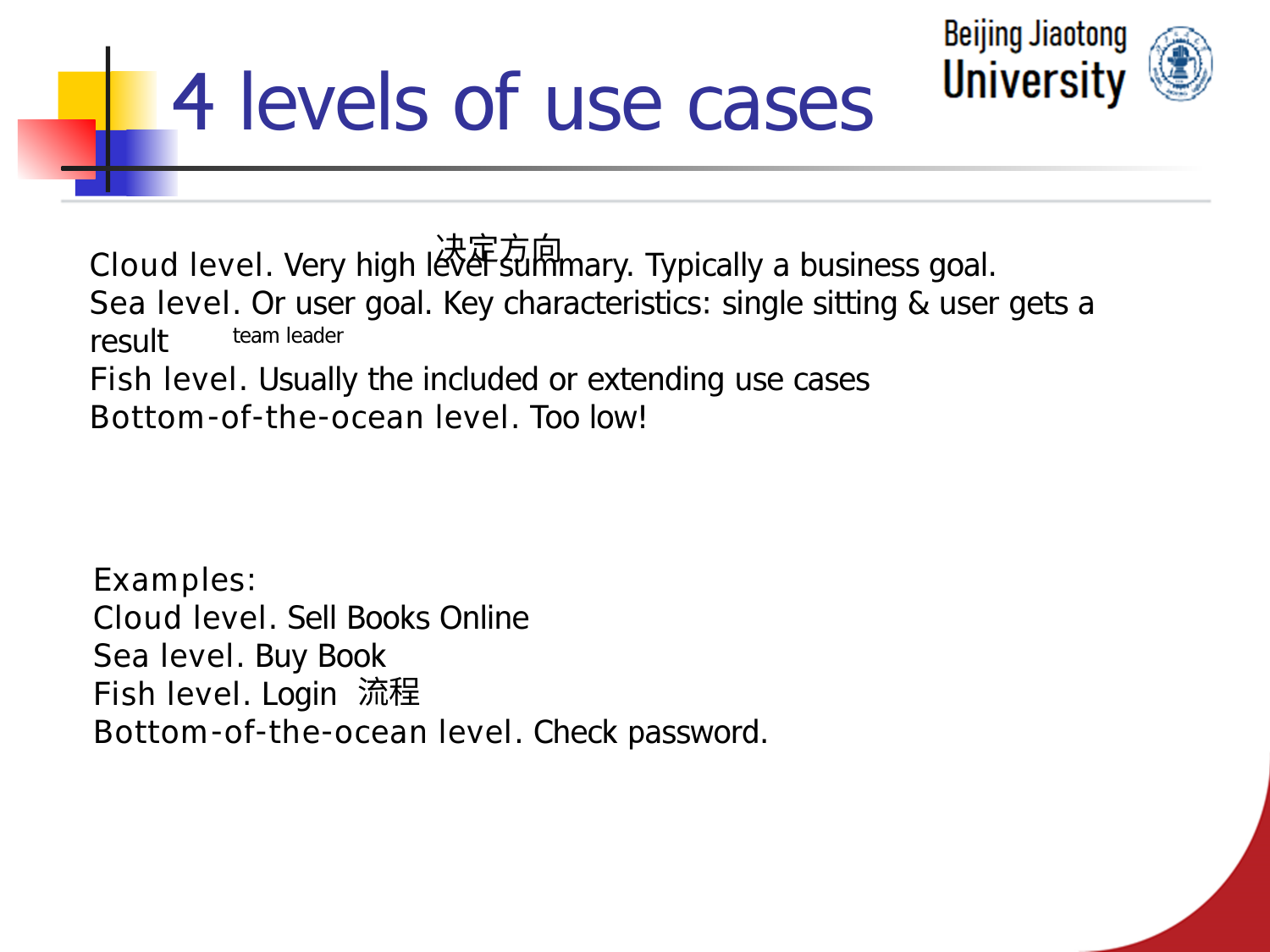

# 4 levels of use cases
决定方向
Cloud level. Very high level summary. Typically a business goal.
Sea level. Or user goal. Key characteristics: single sitting & user gets a result
Fish level. Usually the included or extending use cases
Bottom-of-the-ocean level. Too low!
team leader
Examples:
Cloud level. Sell Books Online
Sea level. Buy Book
Fish level. Login
Bottom-of-the-ocean level. Check password.
流程